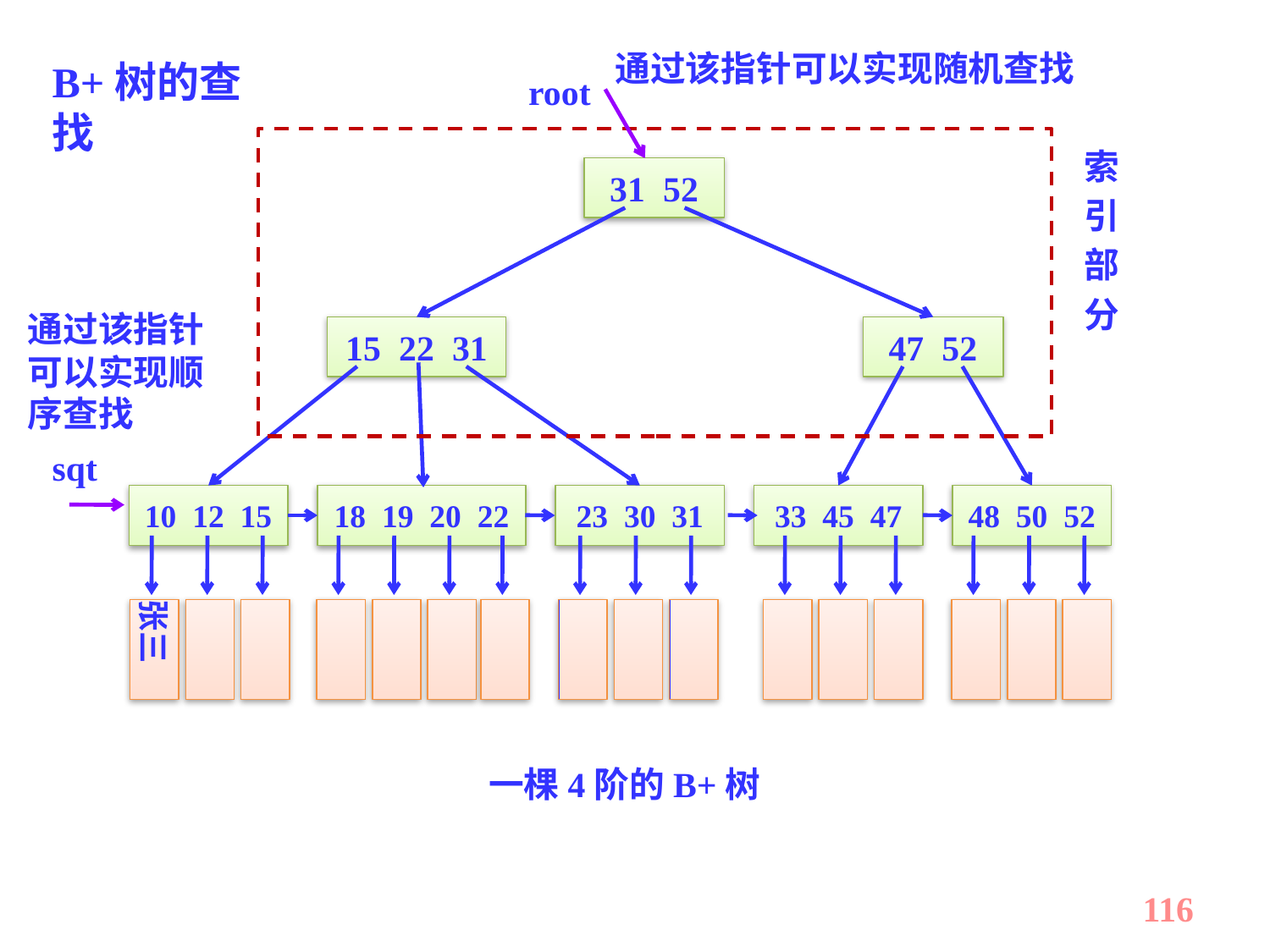

通过该指针可以实现随机查找
root
B+树的查找

索
引
部
分
31  52
通过该指针可以实现顺序查找
sqt
15  22  31
47  52
10  12  15
18  19  20  22
23  30  31
33  45  47
48  50  52

张三

一棵4阶的B+树
116